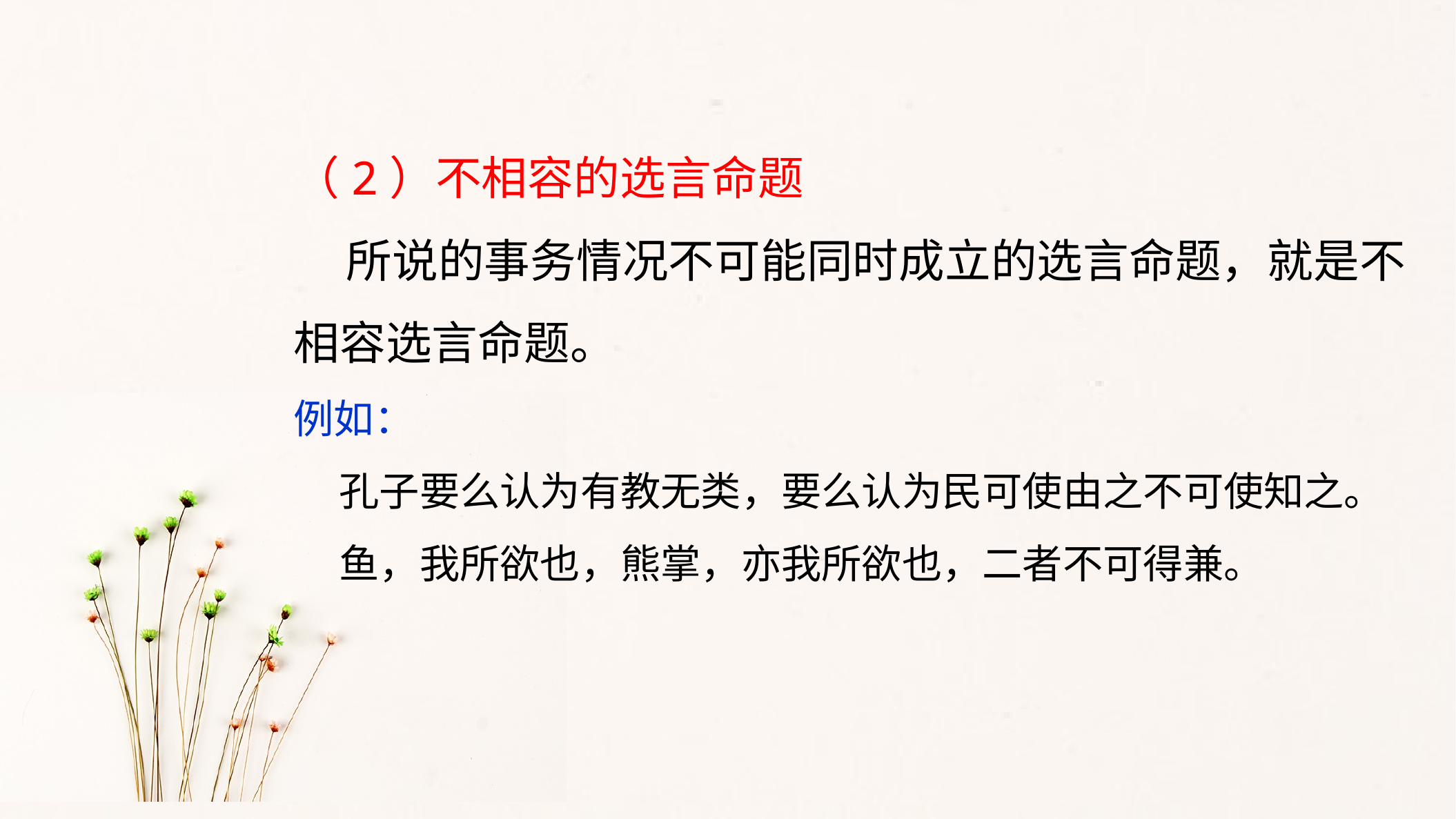

（2）不相容的选言命题
    所说的事务情况不可能同时成立的选言命题，就是不相容选言命题。
例如：
    孔子要么认为有教无类，要么认为民可使由之不可使知之。
    鱼，我所欲也，熊掌，亦我所欲也，二者不可得兼。